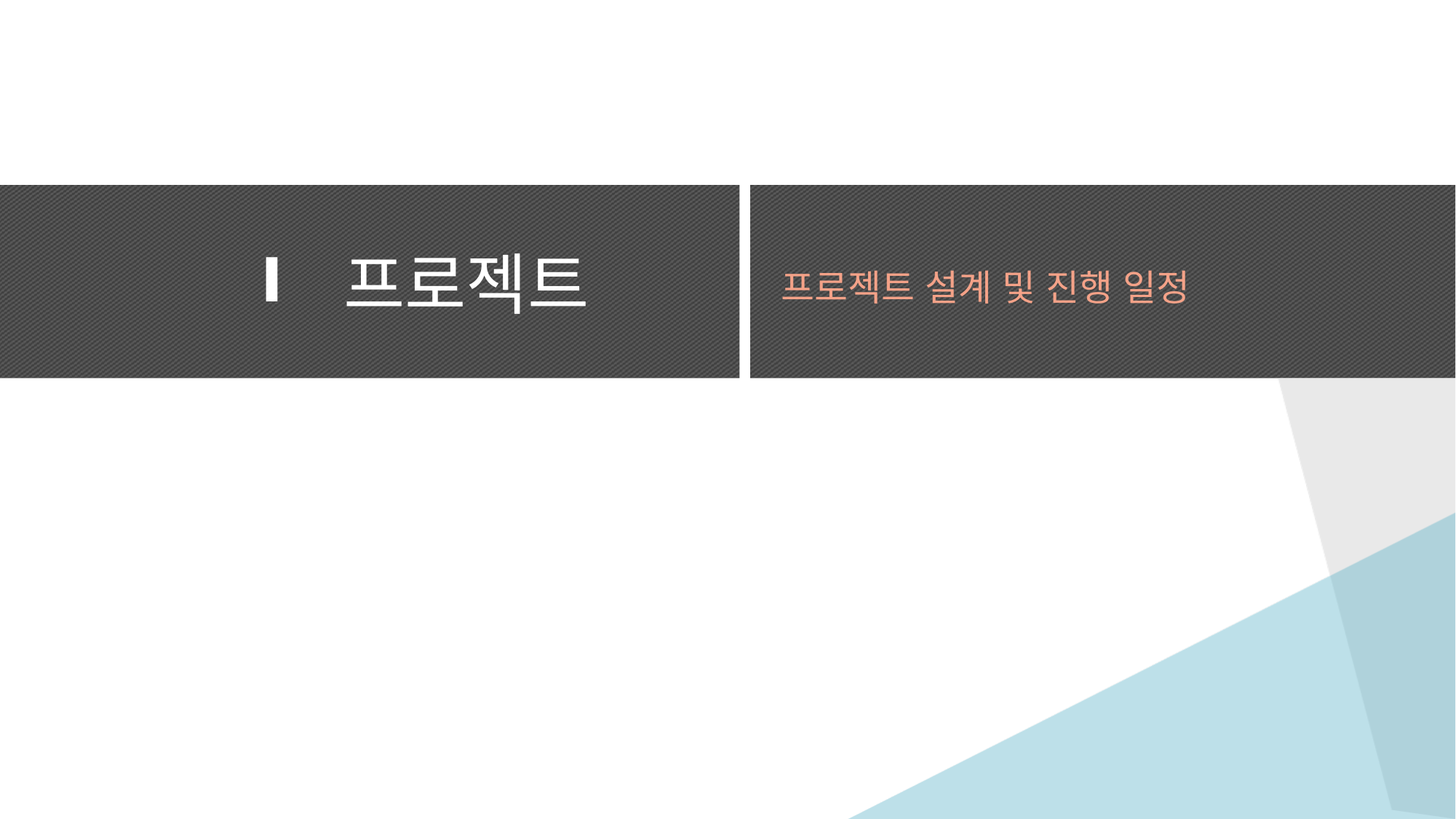

프로젝트 설계 및 진행 일정
프로젝트
Ⅰ